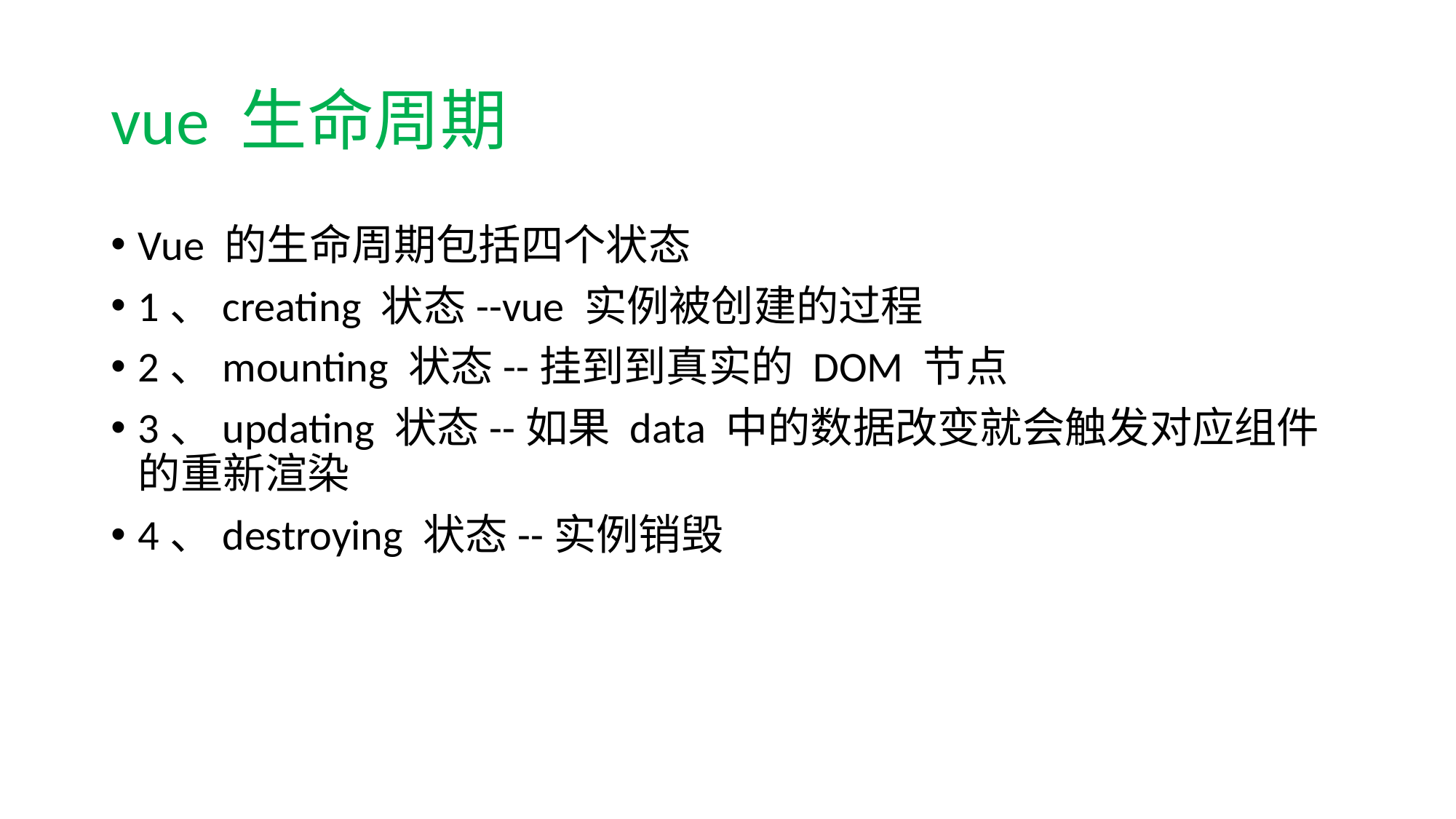

# vue 生命周期
Vue 的生命周期包括四个状态
1、creating 状态--vue 实例被创建的过程
2、mounting 状态--挂到到真实的 DOM 节点
3、updating 状态--如果 data 中的数据改变就会触发对应组件的重新渲染
4、destroying 状态--实例销毁